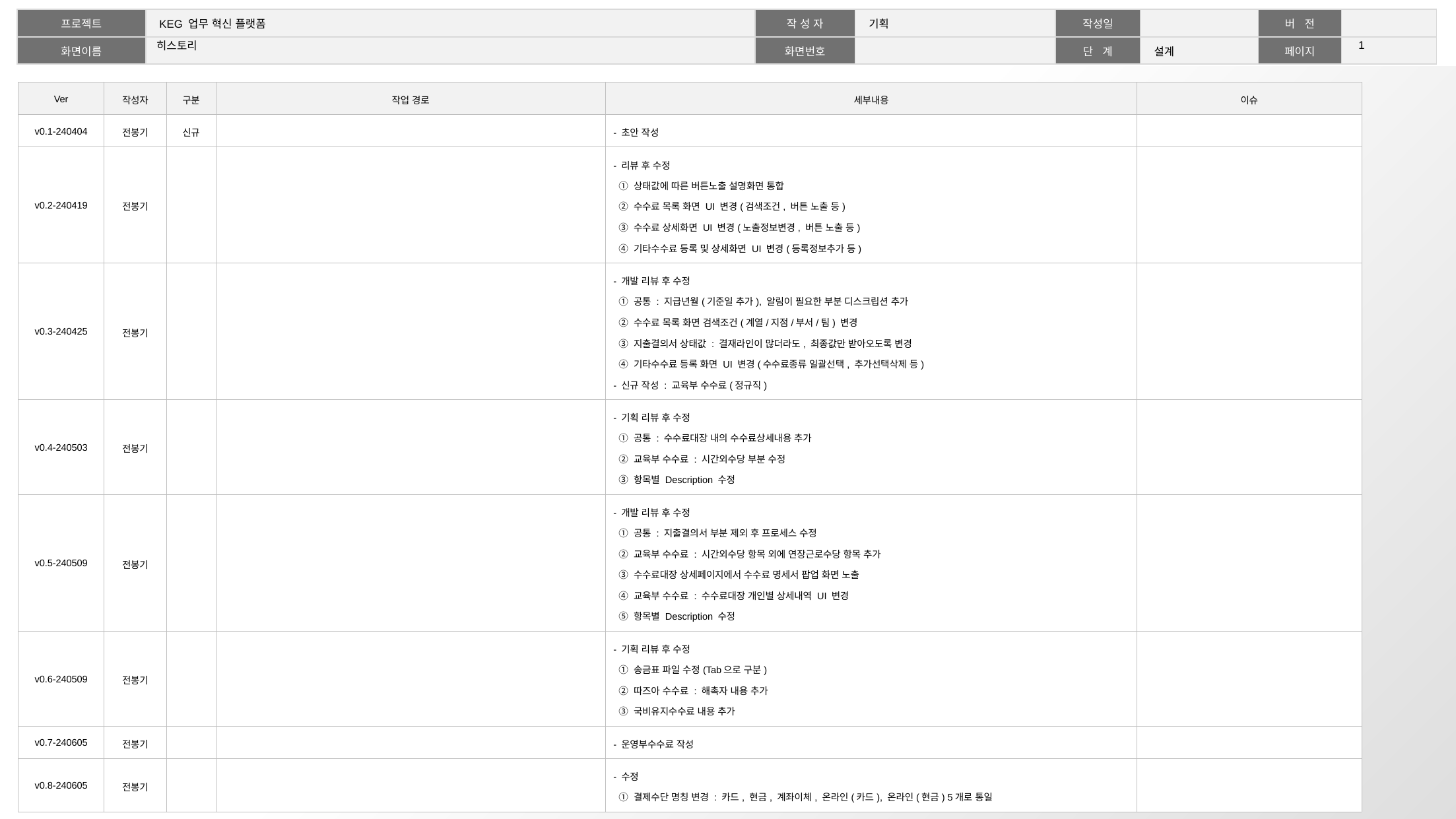

1

# 히스토리
| Ver | 작성자 | 구분 | 작업 경로 | 세부내용 | 이슈 |
| --- | --- | --- | --- | --- | --- |
| v0.1-240404 | 전봉기 | 신규 |  | - 초안 작성 |  |
| v0.2-240419 | 전봉기 |  |  | - 리뷰 후 수정 ① 상태값에 따른 버튼노출 설명화면 통합 ② 수수료 목록 화면 UI 변경(검색조건, 버튼 노출 등) ③ 수수료 상세화면 UI 변경(노출정보변경, 버튼 노출 등) ④ 기타수수료 등록 및 상세화면 UI 변경(등록정보추가 등) |  |
| v0.3-240425 | 전봉기 |  |  | - 개발 리뷰 후 수정 ① 공통 : 지급년월(기준일 추가), 알림이 필요한 부분 디스크립션 추가 ② 수수료 목록 화면 검색조건(계열/지점/부서/팀) 변경 ③ 지출결의서 상태값 : 결재라인이 많더라도, 최종값만 받아오도록 변경 ④ 기타수수료 등록 화면 UI 변경(수수료종류 일괄선택, 추가선택삭제 등) - 신규 작성 : 교육부 수수료(정규직) |  |
| v0.4-240503 | 전봉기 |  |  | - 기획 리뷰 후 수정 ① 공통 : 수수료대장 내의 수수료상세내용 추가 ② 교육부 수수료 : 시간외수당 부분 수정 ③ 항목별 Description 수정 |  |
| v0.5-240509 | 전봉기 |  |  | - 개발 리뷰 후 수정 ① 공통 : 지출결의서 부분 제외 후 프로세스 수정 ② 교육부 수수료 : 시간외수당 항목 외에 연장근로수당 항목 추가 ③ 수수료대장 상세페이지에서 수수료 명세서 팝업 화면 노출 ④ 교육부 수수료 : 수수료대장 개인별 상세내역 UI 변경 ⑤ 항목별 Description 수정 |  |
| v0.6-240509 | 전봉기 |  |  | - 기획 리뷰 후 수정 ① 송금표 파일 수정(Tab으로 구분) ② 따즈아 수수료 : 해촉자 내용 추가 ③ 국비유지수수료 내용 추가 |  |
| v0.7-240605 | 전봉기 |  |  | - 운영부수수료 작성 |  |
| v0.8-240605 | 전봉기 |  |  | - 수정 ① 결제수단 명칭 변경 : 카드, 현금, 계좌이체, 온라인(카드), 온라인(현금) 5개로 통일 |  |